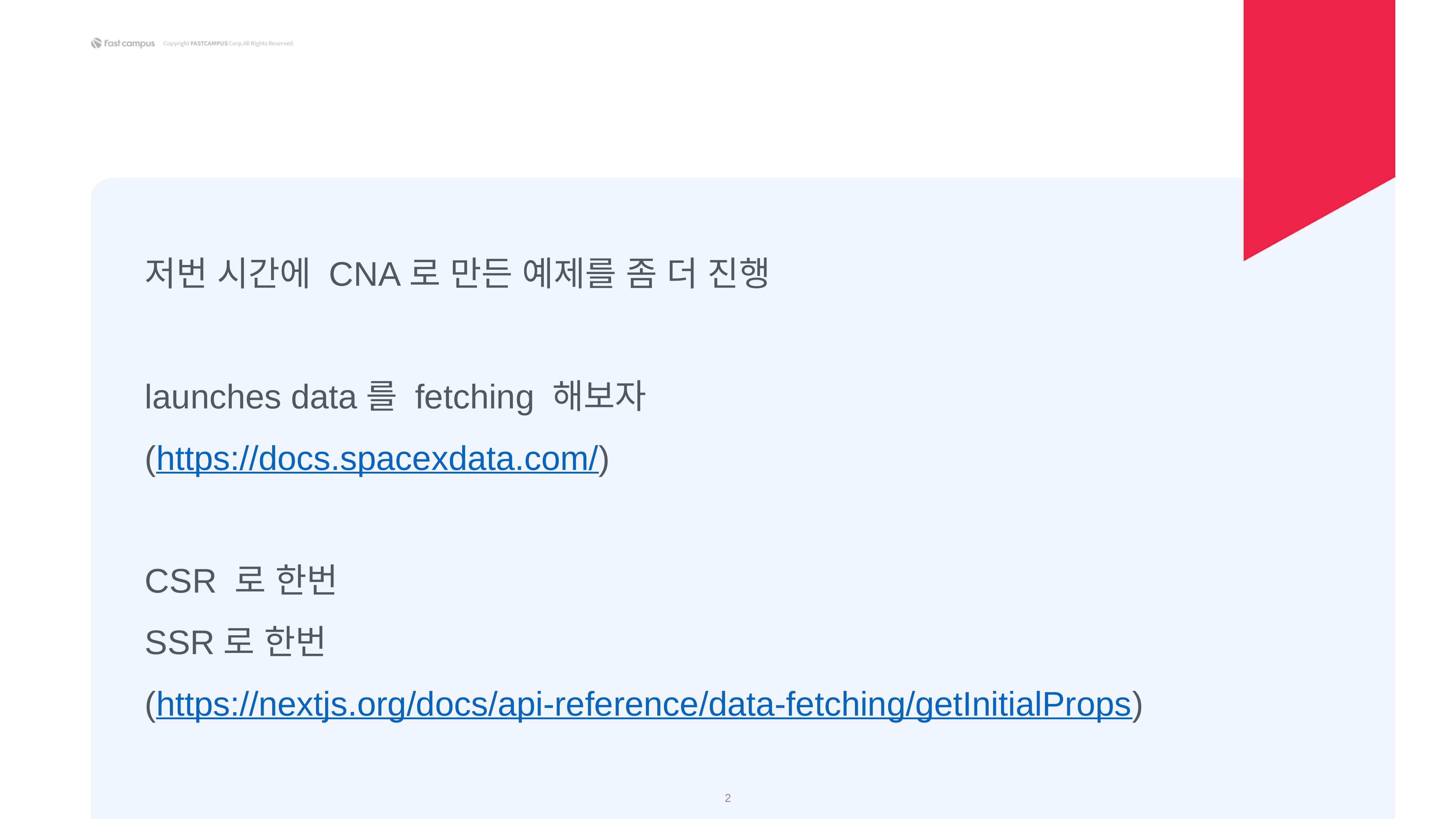

저번 시간에 CNA로 만든 예제를 좀 더 진행

launches data를 fetching 해보자
(https://docs.spacexdata.com/)

CSR 로 한번
SSR로 한번
(https://nextjs.org/docs/api-reference/data-fetching/getInitialProps)

2